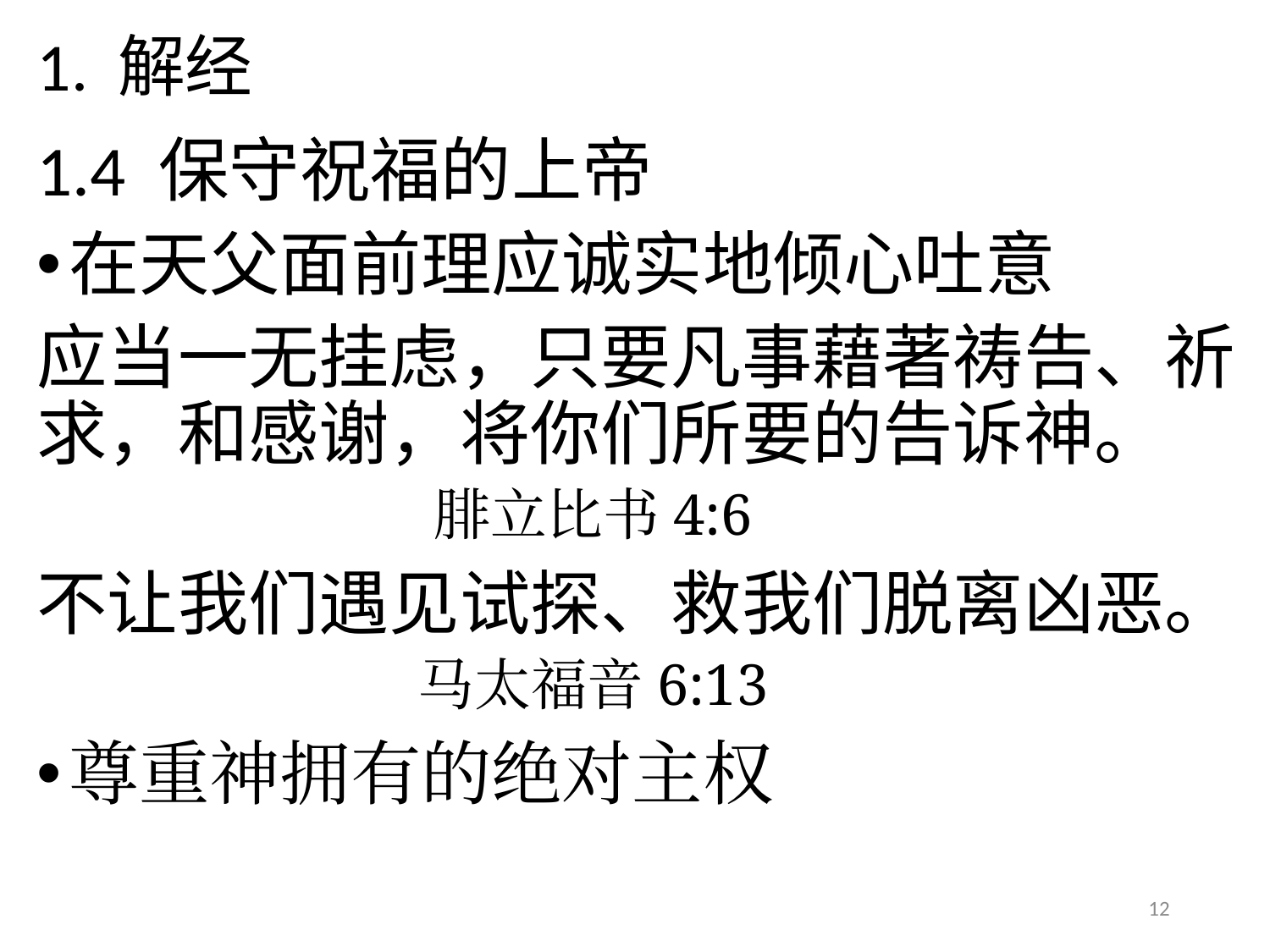

# 1. 解经
1.4 保守祝福的上帝
在天父面前理应诚实地倾心吐意
应当一无挂虑，只要凡事藉著祷告、祈求，和感谢，将你们所要的告诉神。
                         腓立比书4:6
不让我们遇见试探、救我们脱离凶恶。
                        马太福音6:13
尊重神拥有的绝对主权
12